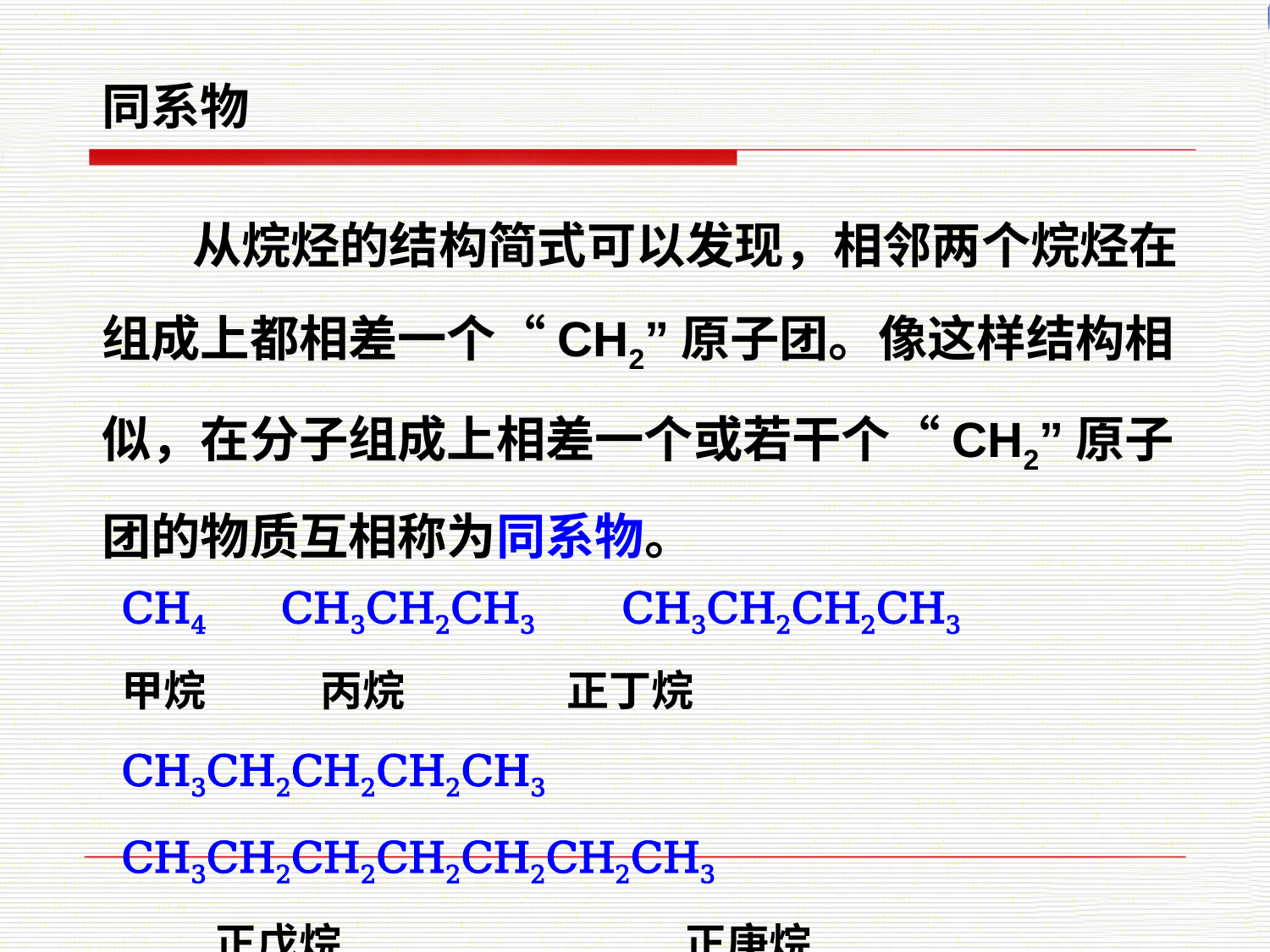

同系物
       从烷烃的结构简式可以发现，相邻两个烷烃在组成上都相差一个“CH2”原子团。像这样结构相似，在分子组成上相差一个或若干个“CH2”原子团的物质互相称为同系物。
CH4      CH3CH2CH3           CH3CH2CH2CH3
甲烷            丙烷                 正丁烷
CH3CH2CH2CH2CH3          CH3CH2CH2CH2CH2CH2CH3
               正戊烷                                    正庚烷